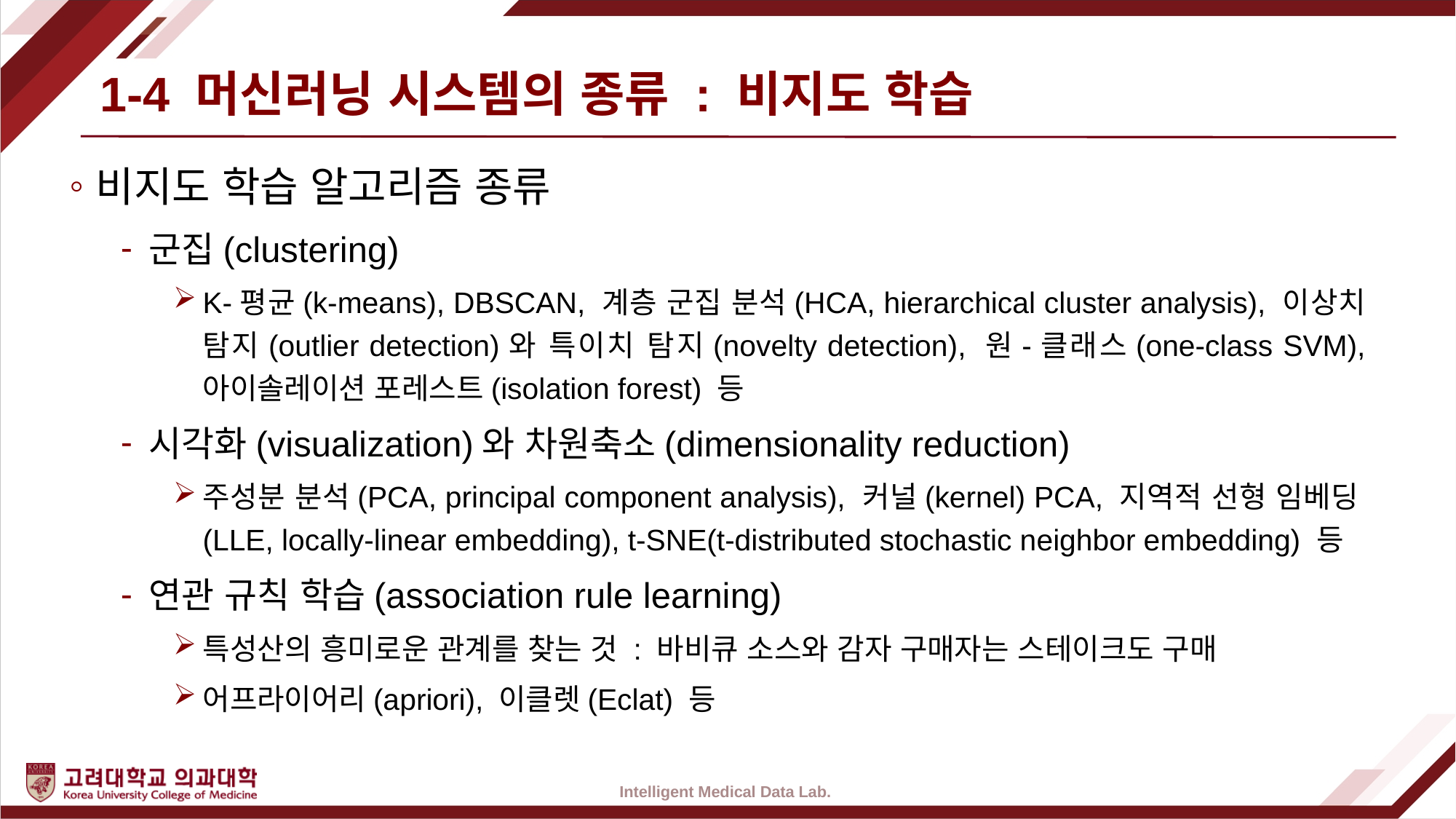

# 1-4 머신러닝 시스템의 종류 : 비지도 학습
비지도 학습 알고리즘 종류
군집(clustering)
K-평균(k-means), DBSCAN, 계층 군집 분석(HCA, hierarchical cluster analysis), 이상치 탐지(outlier detection)와 특이치 탐지(novelty detection), 원-클래스(one-class SVM), 아이솔레이션 포레스트(isolation forest) 등
시각화(visualization)와 차원축소(dimensionality reduction)
주성분 분석(PCA, principal component analysis), 커널(kernel) PCA, 지역적 선형 임베딩(LLE, locally-linear embedding), t-SNE(t-distributed stochastic neighbor embedding) 등
연관 규칙 학습(association rule learning)
특성산의 흥미로운 관계를 찾는 것 : 바비큐 소스와 감자 구매자는 스테이크도 구매
어프라이어리(apriori), 이클렛(Eclat) 등
Intelligent Medical Data Lab.